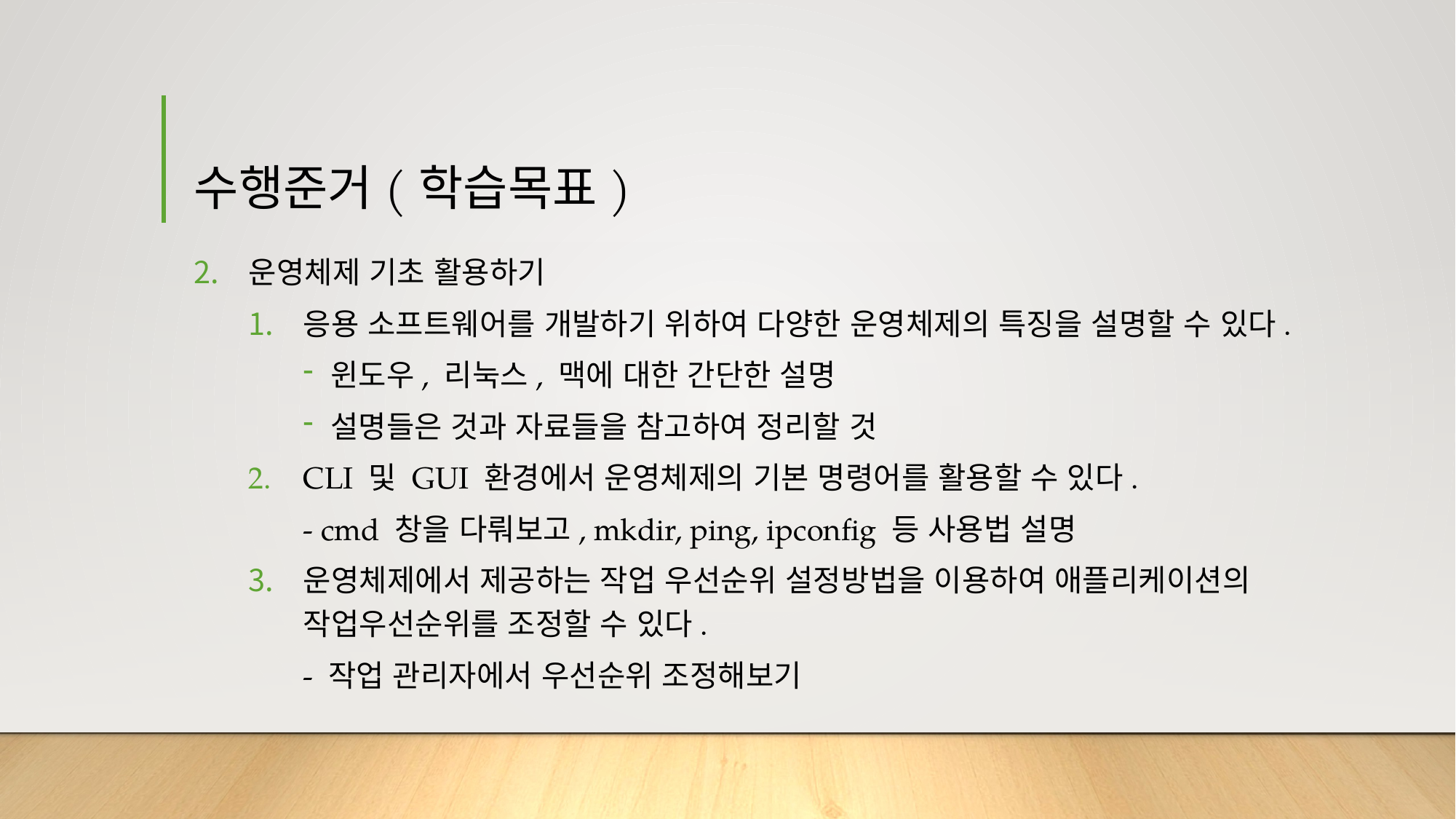

# 수행준거(학습목표)
운영체제 기초 활용하기
응용 소프트웨어를 개발하기 위하여 다양한 운영체제의 특징을 설명할 수 있다.
윈도우, 리눅스, 맥에 대한 간단한 설명
설명들은 것과 자료들을 참고하여 정리할 것
CLI 및 GUI 환경에서 운영체제의 기본 명령어를 활용할 수 있다.
- cmd 창을 다뤄보고, mkdir, ping, ipconfig 등 사용법 설명
운영체제에서 제공하는 작업 우선순위 설정방법을 이용하여 애플리케이션의 작업우선순위를 조정할 수 있다.
- 작업 관리자에서 우선순위 조정해보기